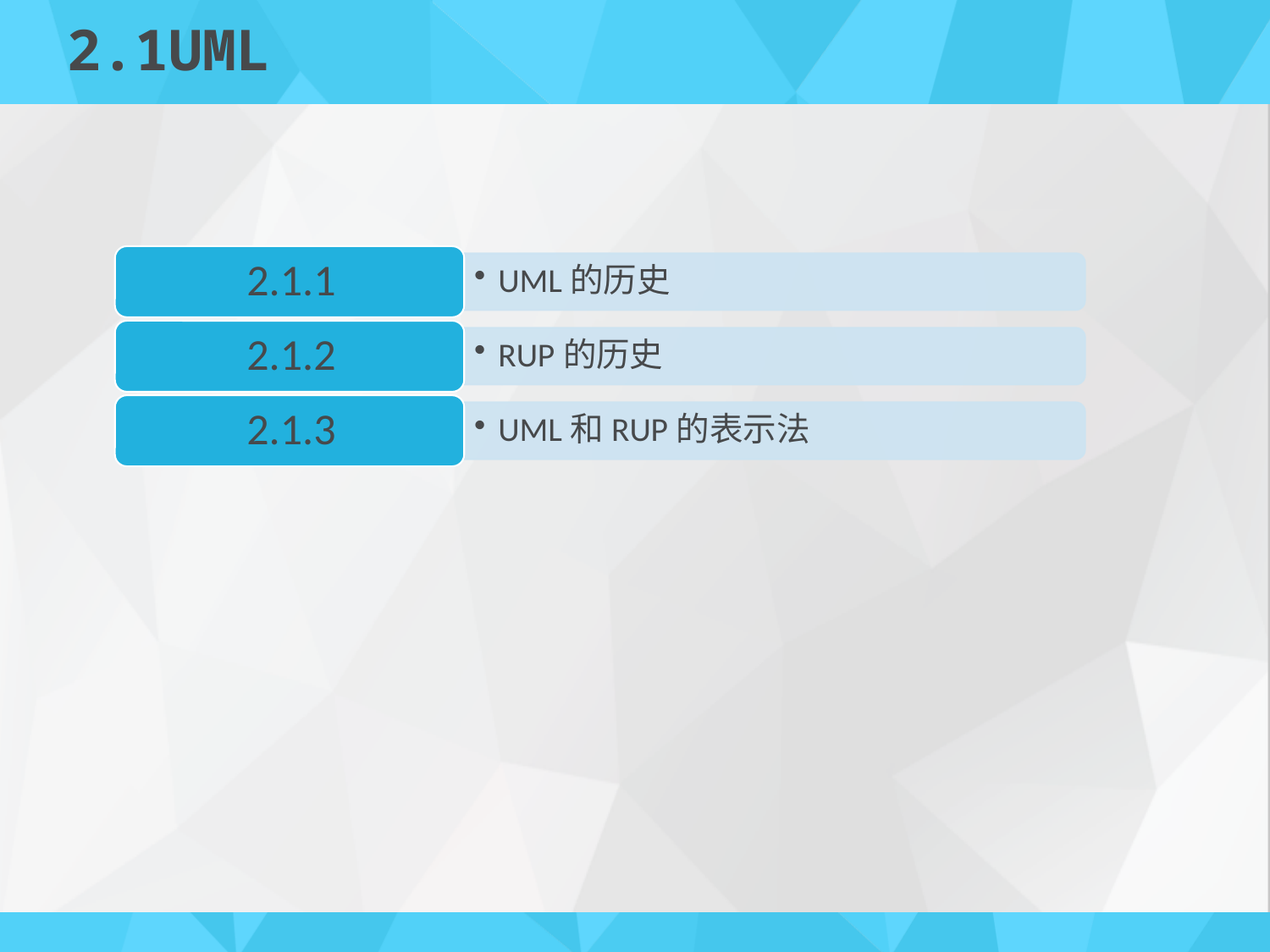

# 2.1UML
UML的历史
2.1.1
RUP的历史
2.1.2
UML和RUP的表示法
2.1.3